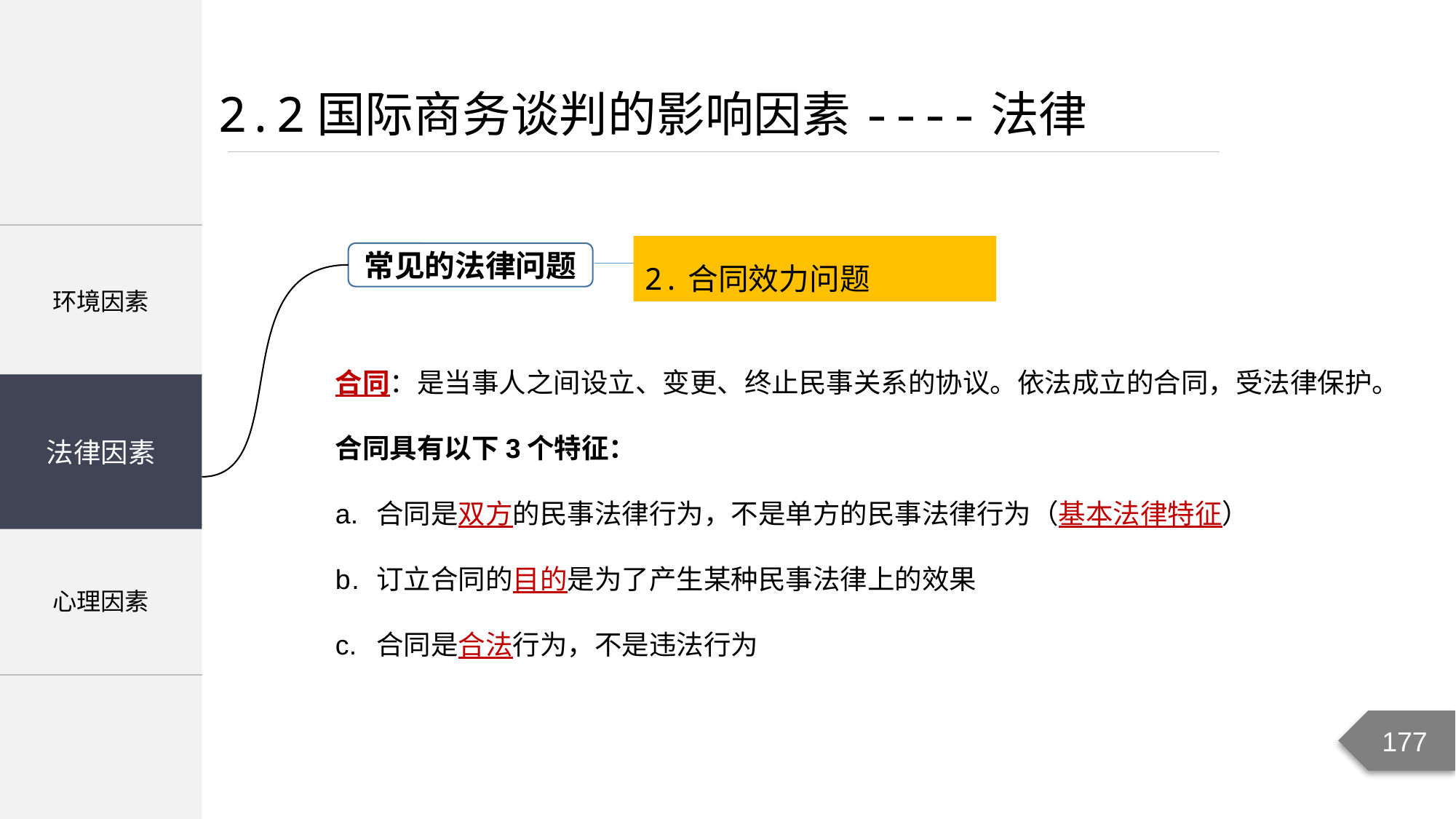

2.2国际商务谈判的影响因素----法律
| 环境因素 |
| --- |
| 法律因素 |
| 心理因素 |
2.合同效力问题
常见的法律问题
合同：是当事人之间设立、变更、终止民事关系的协议。依法成立的合同，受法律保护。
合同具有以下3个特征：
合同是双方的民事法律行为，不是单方的民事法律行为（基本法律特征）
订立合同的目的是为了产生某种民事法律上的效果
合同是合法行为，不是违法行为
法律因素

177